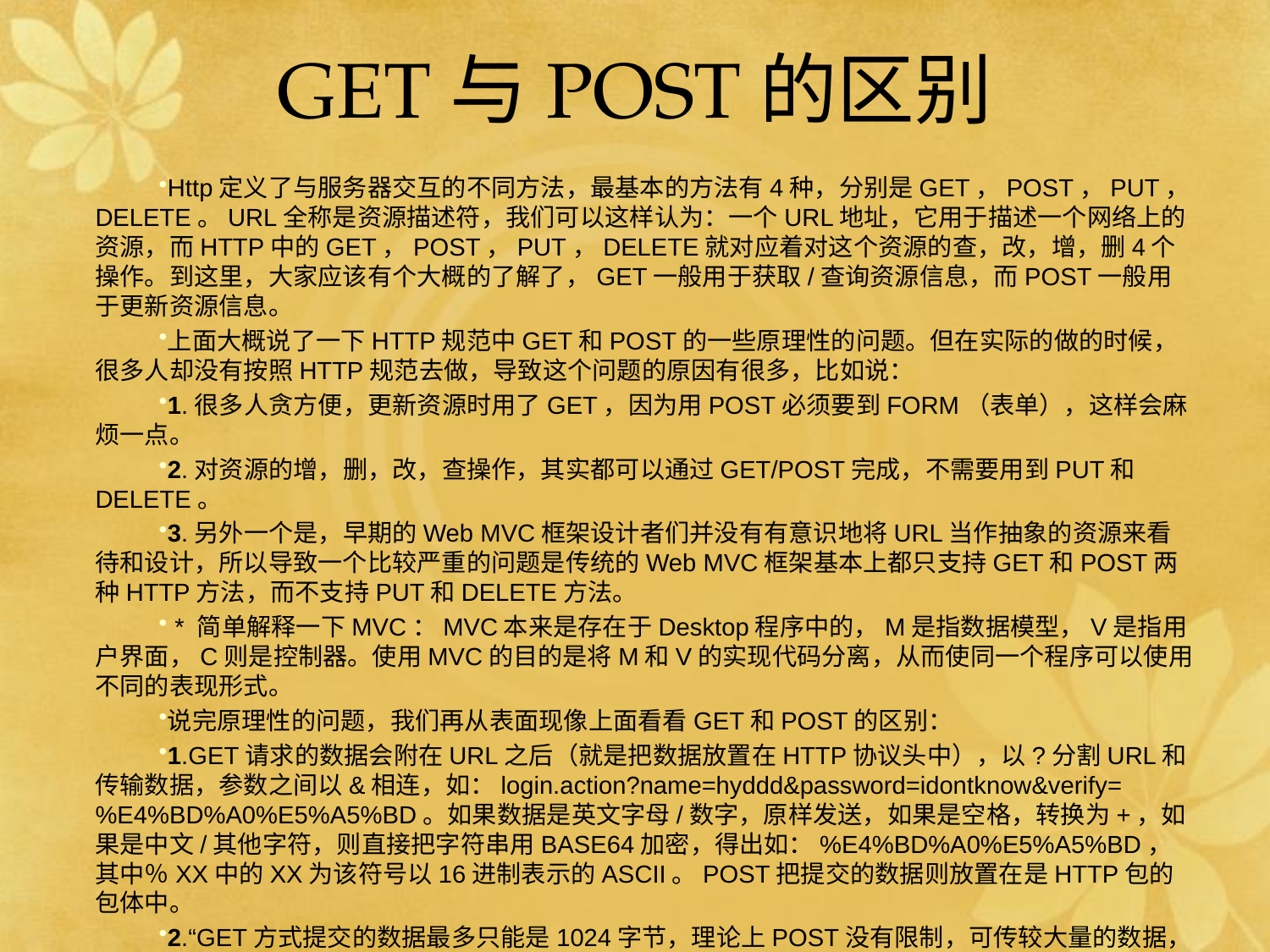

# GET与POST的区别
Http定义了与服务器交互的不同方法，最基本的方法有4种，分别是GET，POST，PUT，DELETE。URL全称是资源描述符，我们可以这样认为：一个URL地址，它用于描述一个网络上的资源，而HTTP中的GET，POST，PUT，DELETE就对应着对这个资源的查，改，增，删4个操作。到这里，大家应该有个大概的了解了，GET一般用于获取/查询资源信息，而POST一般用于更新资源信息。
上面大概说了一下HTTP规范中GET和POST的一些原理性的问题。但在实际的做的时候，很多人却没有按照HTTP规范去做，导致这个问题的原因有很多，比如说：
1.很多人贪方便，更新资源时用了GET，因为用POST必须要到FORM（表单），这样会麻烦一点。
2.对资源的增，删，改，查操作，其实都可以通过GET/POST完成，不需要用到PUT和DELETE。
3.另外一个是，早期的Web MVC框架设计者们并没有有意识地将URL当作抽象的资源来看待和设计，所以导致一个比较严重的问题是传统的Web MVC框架基本上都只支持GET和POST两种HTTP方法，而不支持PUT和DELETE方法。
 * 简单解释一下MVC：MVC本来是存在于Desktop程序中的，M是指数据模型，V是指用户界面，C则是控制器。使用MVC的目的是将M和V的实现代码分离，从而使同一个程序可以使用不同的表现形式。
说完原理性的问题，我们再从表面现像上面看看GET和POST的区别：
1.GET请求的数据会附在URL之后（就是把数据放置在HTTP协议头中），以?分割URL和传输数据，参数之间以&相连，如：login.action?name=hyddd&password=idontknow&verify=%E4%BD%A0%E5%A5%BD。如果数据是英文字母/数字，原样发送，如果是空格，转换为+，如果是中文/其他字符，则直接把字符串用BASE64加密，得出如：%E4%BD%A0%E5%A5%BD，其中％XX中的XX为该符号以16进制表示的ASCII。POST把提交的数据则放置在是HTTP包的包体中。
2.“GET方式提交的数据最多只能是1024字节，理论上POST没有限制，可传较大量的数据，IIS4中最大为80KB，IIS5中为100KB”？？！(这种说法其实是错误的)